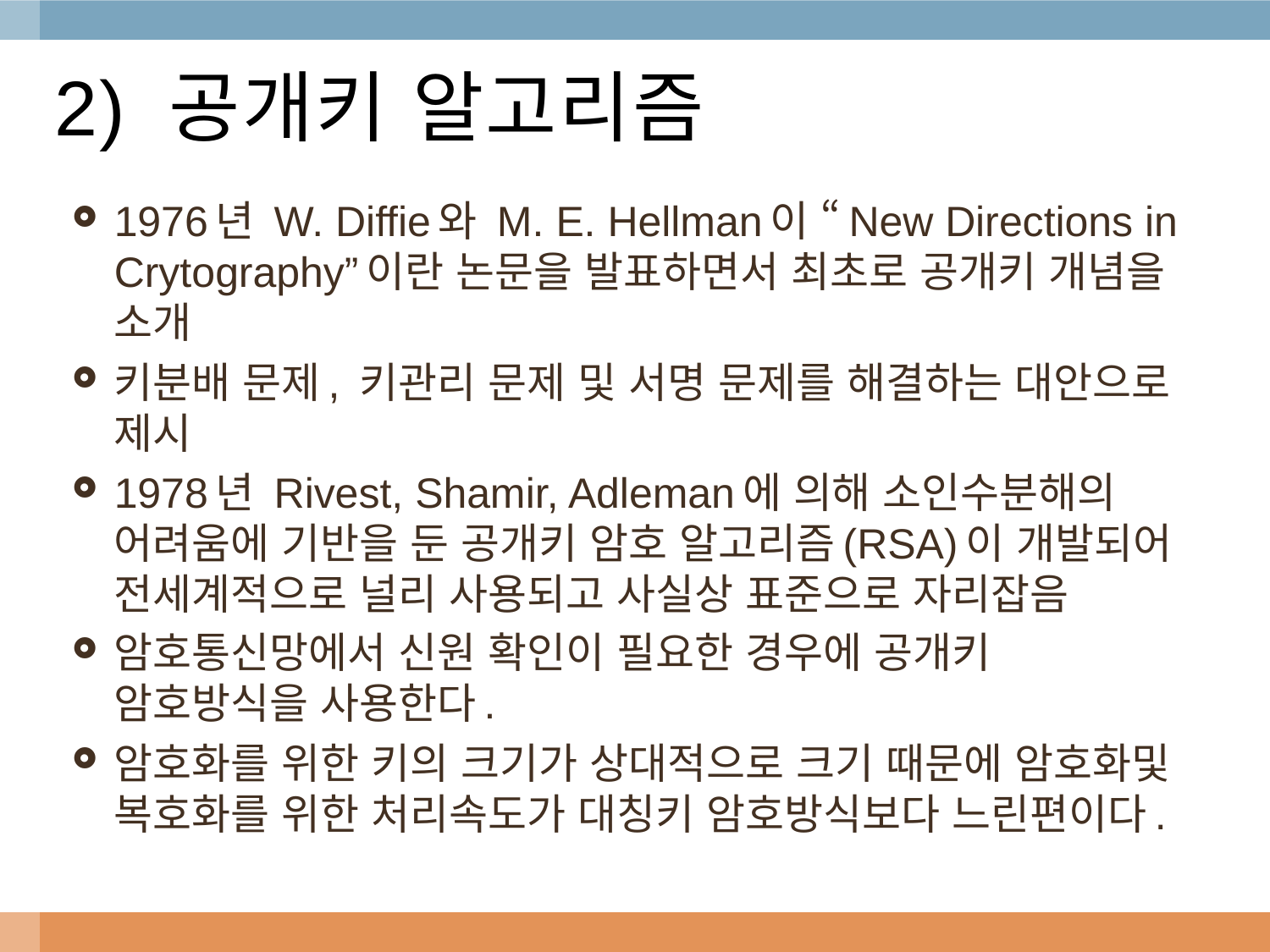

# 2) 공개키 알고리즘
1976년 W. Diffie와 M. E. Hellman이 “New Directions in Crytography”이란 논문을 발표하면서 최초로 공개키 개념을 소개
키분배 문제, 키관리 문제 및 서명 문제를 해결하는 대안으로 제시
1978년 Rivest, Shamir, Adleman에 의해 소인수분해의 어려움에 기반을 둔 공개키 암호 알고리즘(RSA)이 개발되어 전세계적으로 널리 사용되고 사실상 표준으로 자리잡음
암호통신망에서 신원 확인이 필요한 경우에 공개키 암호방식을 사용한다.
암호화를 위한 키의 크기가 상대적으로 크기 때문에 암호화및 복호화를 위한 처리속도가 대칭키 암호방식보다 느린편이다.